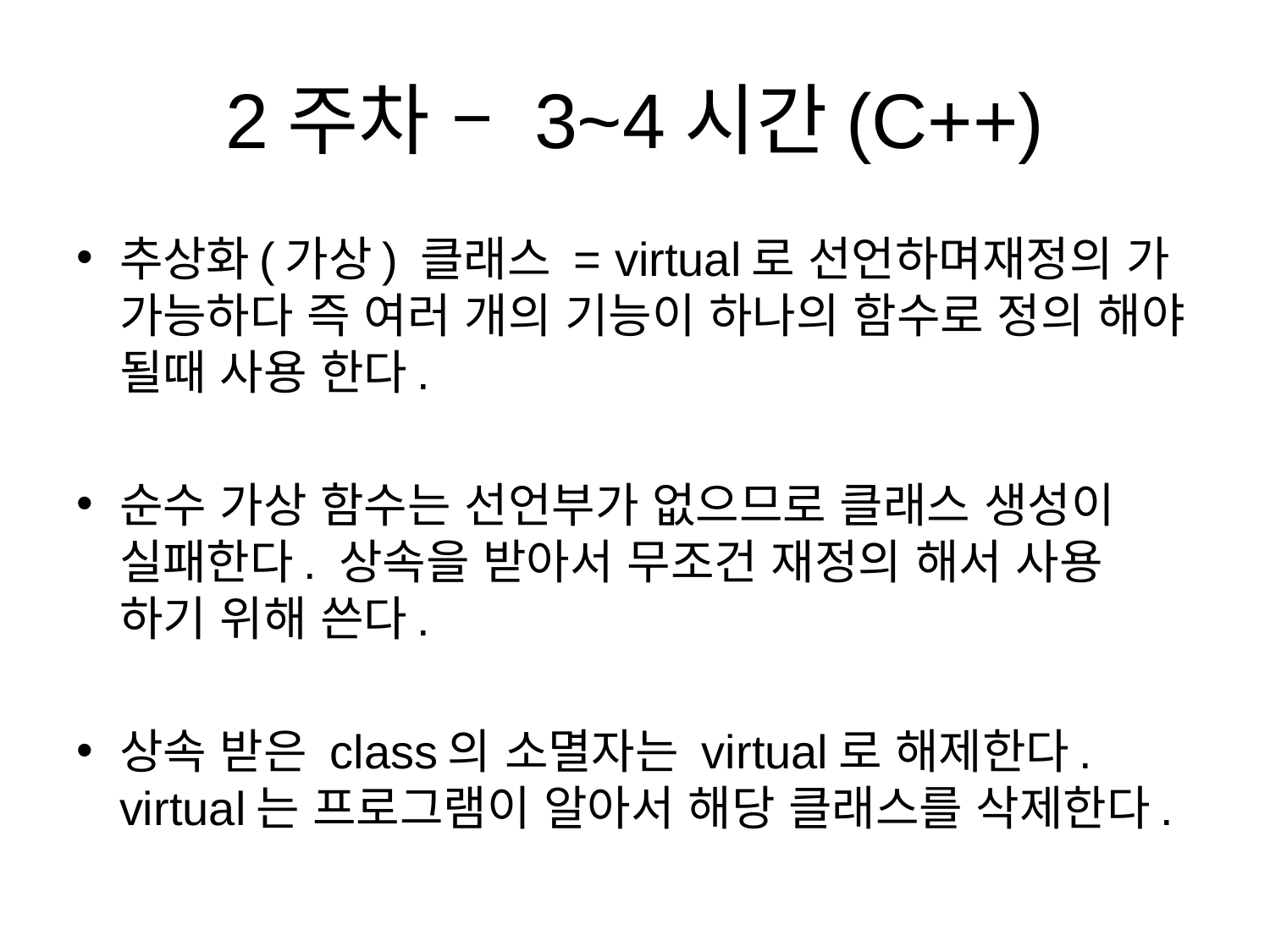

# 2주차 – 3~4시간(C++)
추상화(가상) 클래스 = virtual로 선언하며재정의 가 가능하다 즉 여러 개의 기능이 하나의 함수로 정의 해야 될때 사용 한다.

순수 가상 함수는 선언부가 없으므로 클래스 생성이 실패한다. 상속을 받아서 무조건 재정의 해서 사용 하기 위해 쓴다.

상속 받은 class의 소멸자는 virtual로 해제한다. virtual는 프로그램이 알아서 해당 클래스를 삭제한다.